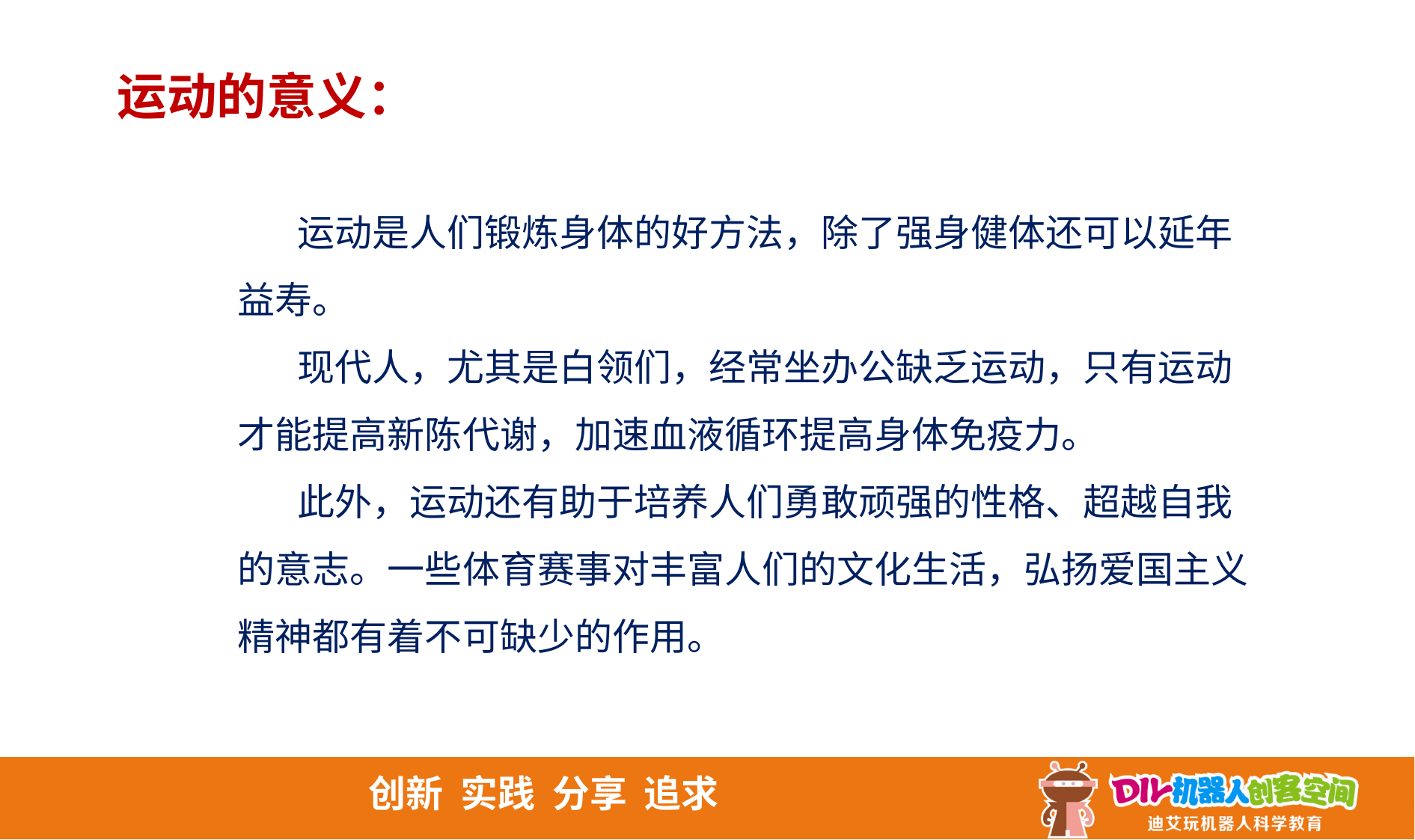

运动的意义：
      运动是人们锻炼身体的好方法，除了强身健体还可以延年益寿。
      现代人，尤其是白领们，经常坐办公缺乏运动，只有运动才能提高新陈代谢，加速血液循环提高身体免疫力。
      此外，运动还有助于培养人们勇敢顽强的性格、超越自我的意志。一些体育赛事对丰富人们的文化生活，弘扬爱国主义精神都有着不可缺少的作用。